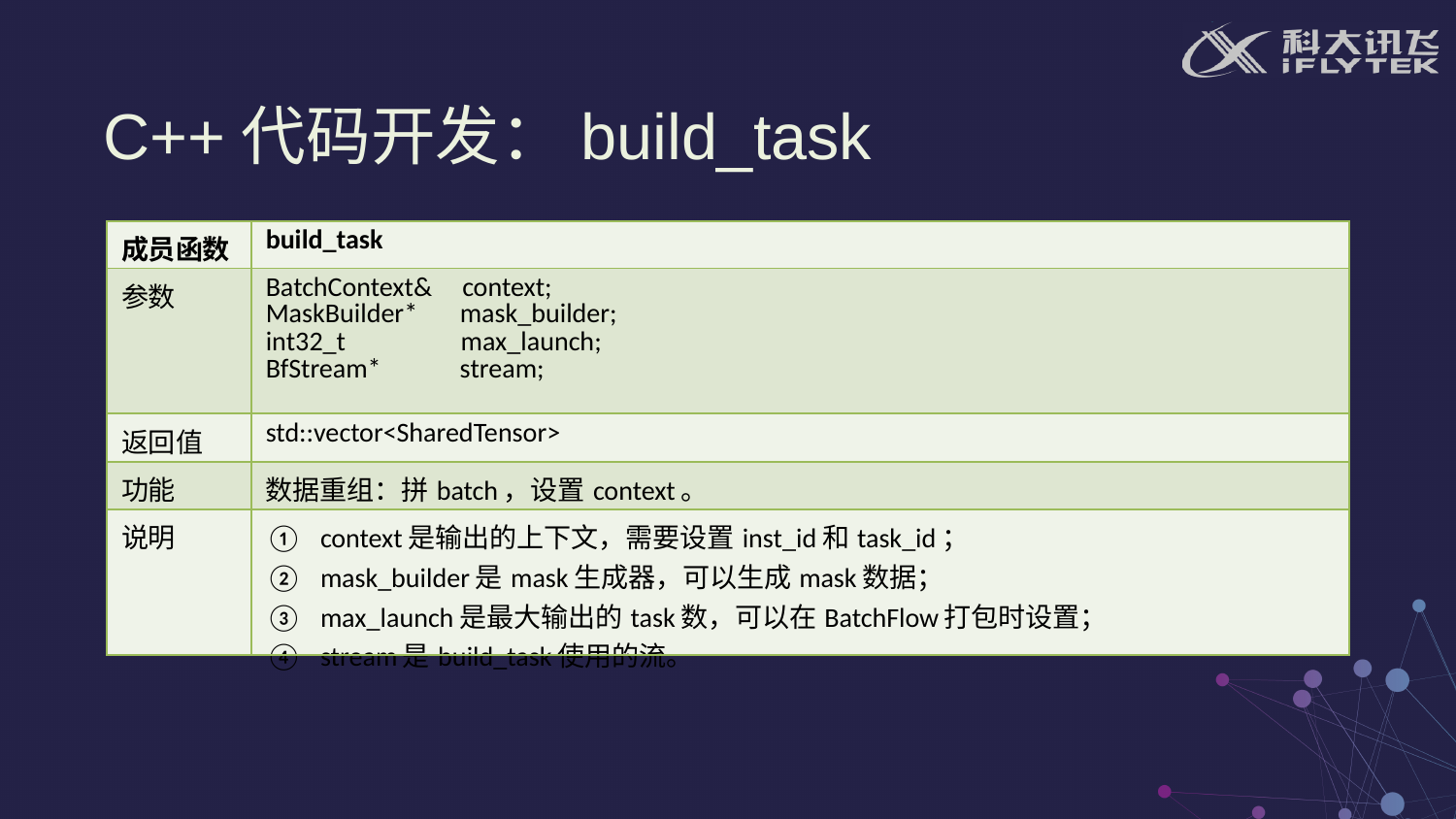

C++代码开发：build_task
| 成员函数 | build\_task |
| --- | --- |
| 参数 | BatchContext& context; MaskBuilder\* mask\_builder; int32\_t max\_launch; BfStream\* stream; |
| 返回值 | std::vector<SharedTensor> |
| 功能 | 数据重组：拼batch，设置context。 |
| 说明 | context是输出的上下文，需要设置inst\_id和task\_id； mask\_builder是mask生成器，可以生成mask数据； max\_launch是最大输出的task数，可以在BatchFlow打包时设置； stream是build\_task使用的流。 |